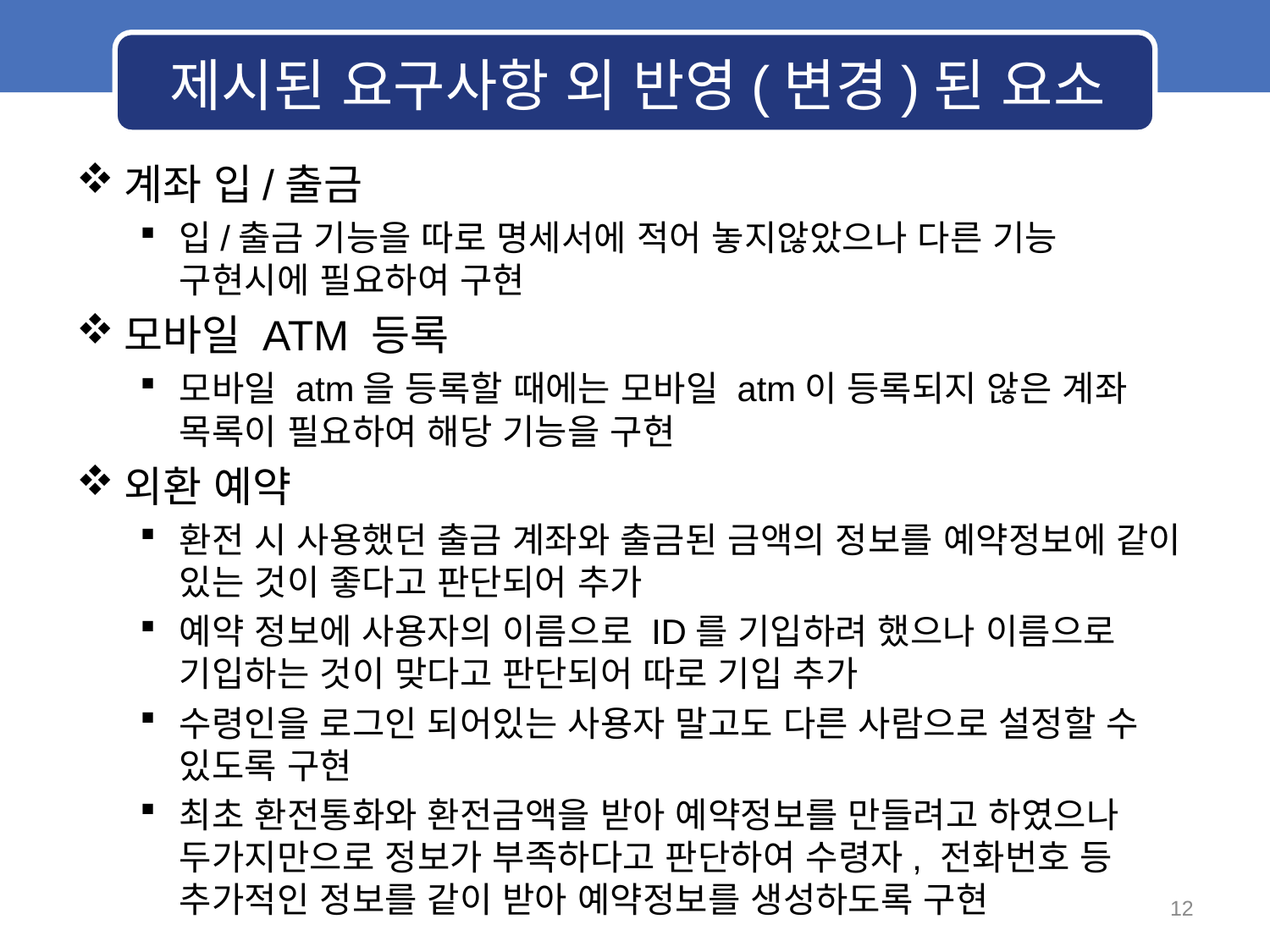

# 제시된 요구사항 외 반영(변경)된 요소
계좌 입/출금
입/출금 기능을 따로 명세서에 적어 놓지않았으나 다른 기능 구현시에 필요하여 구현
모바일 ATM 등록
모바일 atm을 등록할 때에는 모바일 atm이 등록되지 않은 계좌 목록이 필요하여 해당 기능을 구현
외환 예약
환전 시 사용했던 출금 계좌와 출금된 금액의 정보를 예약정보에 같이 있는 것이 좋다고 판단되어 추가
예약 정보에 사용자의 이름으로 ID를 기입하려 했으나 이름으로 기입하는 것이 맞다고 판단되어 따로 기입 추가
수령인을 로그인 되어있는 사용자 말고도 다른 사람으로 설정할 수 있도록 구현
최초 환전통화와 환전금액을 받아 예약정보를 만들려고 하였으나 두가지만으로 정보가 부족하다고 판단하여 수령자, 전화번호 등 추가적인 정보를 같이 받아 예약정보를 생성하도록 구현

12